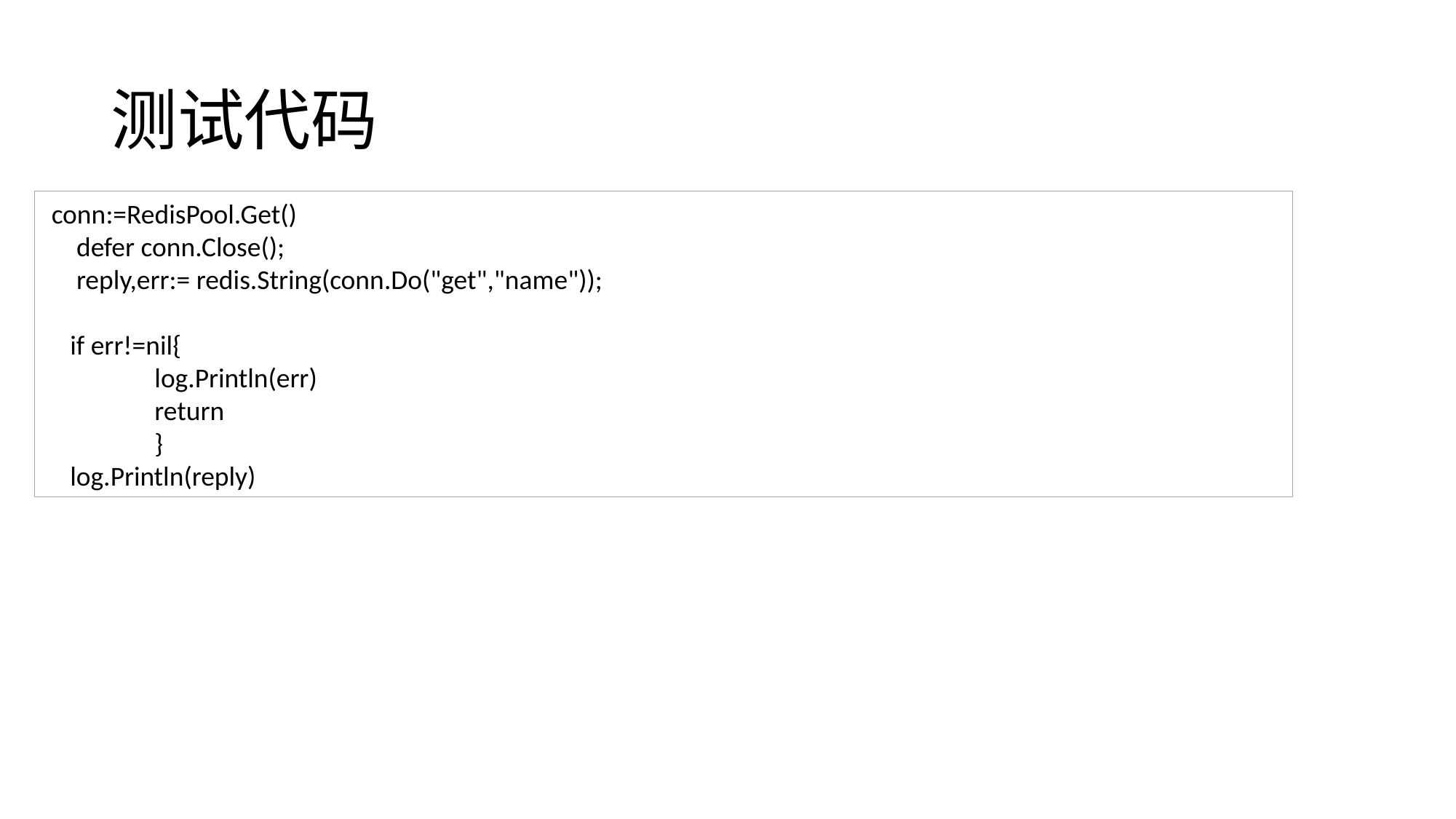

# 测试代码
 conn:=RedisPool.Get()
     defer conn.Close();
     reply,err:= redis.String(conn.Do("get","name"));

    if err!=nil{
    	log.Println(err)
    	return
	}
    log.Println(reply)